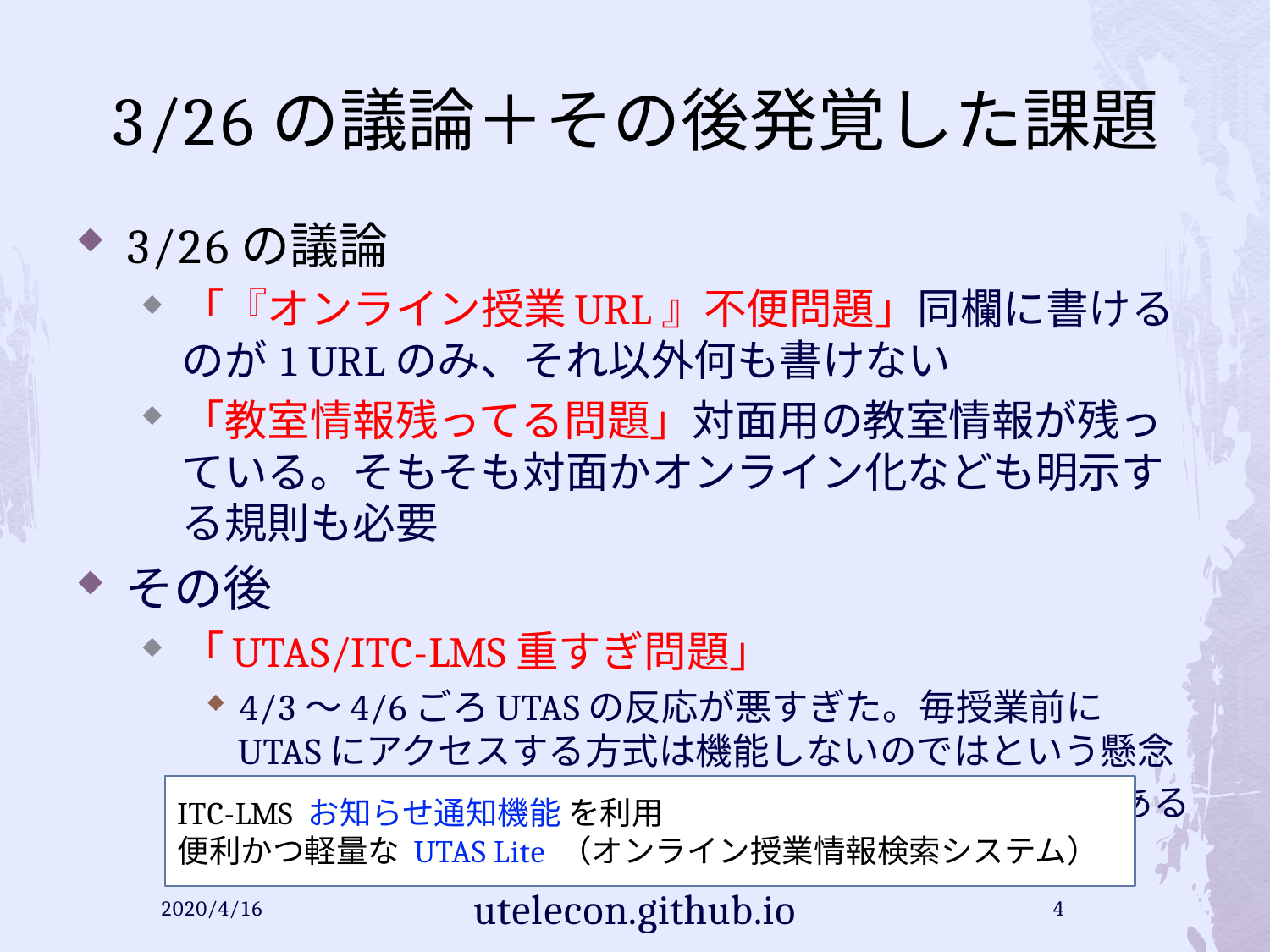

# 3/26の議論＋その後発覚した課題
3/26の議論
「『オンライン授業URL』不便問題」同欄に書けるのが1 URLのみ、それ以外何も書けない
「教室情報残ってる問題」対面用の教室情報が残っている。そもそも対面かオンライン化なども明示する規則も必要
その後
「UTAS/ITC-LMS重すぎ問題」
4/3～4/6ごろUTASの反応が悪すぎた。毎授業前にUTASにアクセスする方式は機能しないのではという懸念
ITC-LMSもあらたなリクエストに反応しなくなる時がある

ITC-LMS お知らせ通知機能 を利用
便利かつ軽量な UTAS Lite （オンライン授業情報検索システム）
2020/4/16
utelecon.github.io
4